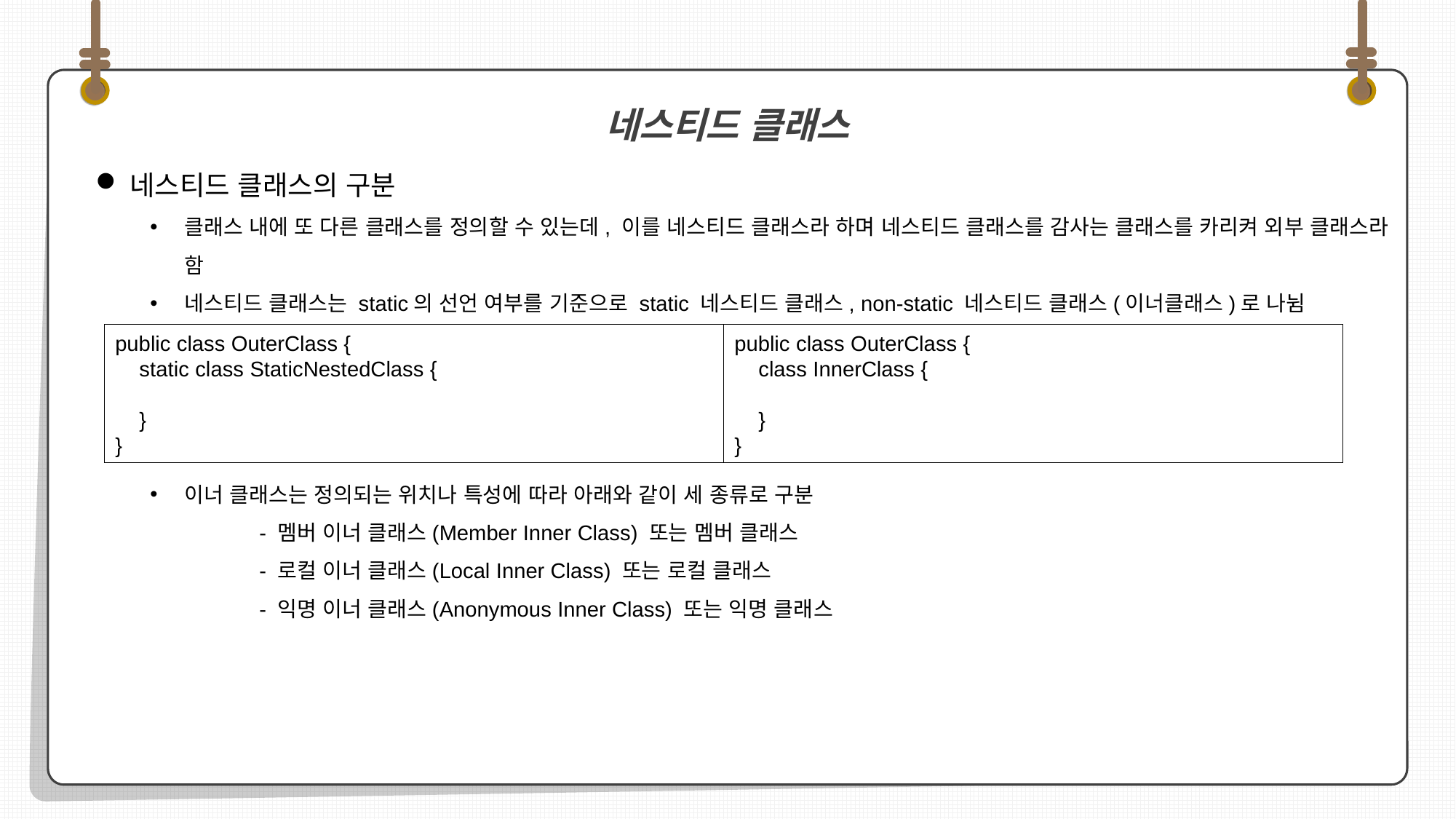

네스티드 클래스의 구분
클래스 내에 또 다른 클래스를 정의할 수 있는데, 이를 네스티드 클래스라 하며 네스티드 클래스를 감사는 클래스를 카리켜 외부 클래스라 함
네스티드 클래스는 static의 선언 여부를 기준으로 static 네스티드 클래스, non-static 네스티드 클래스(이너클래스)로 나뉨

이너 클래스는 정의되는 위치나 특성에 따라 아래와 같이 세 종류로 구분
	- 멤버 이너 클래스(Member Inner Class) 또는 멤버 클래스
	- 로컬 이너 클래스(Local Inner Class) 또는 로컬 클래스
	- 익명 이너 클래스(Anonymous Inner Class) 또는 익명 클래스
네스티드 클래스

public class OuterClass {
    class InnerClass {

    }
}
public class OuterClass {
    static class StaticNestedClass {

    }
}